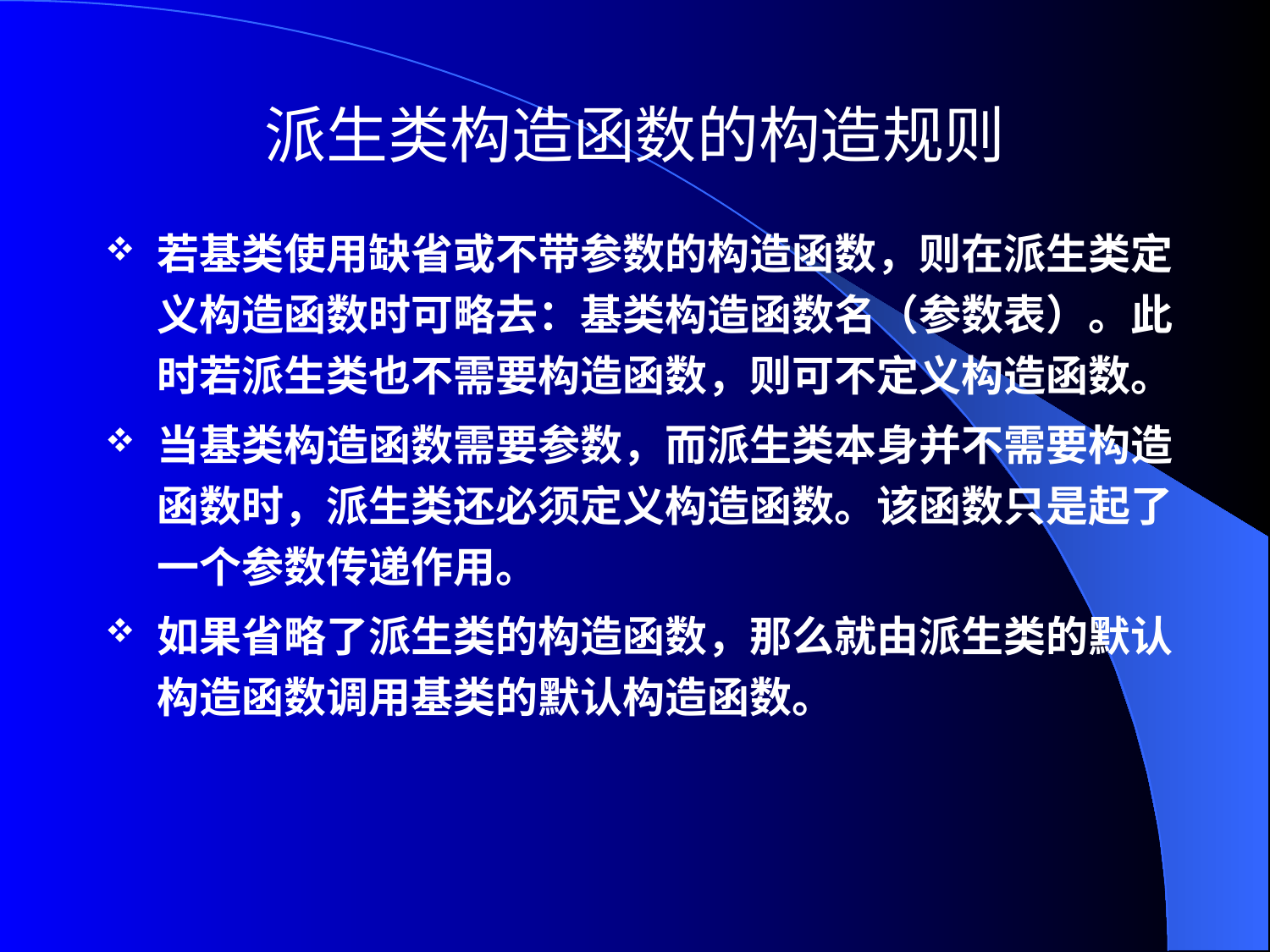

# 派生类构造函数的构造规则
若基类使用缺省或不带参数的构造函数，则在派生类定义构造函数时可略去：基类构造函数名（参数表）。此时若派生类也不需要构造函数，则可不定义构造函数。
当基类构造函数需要参数，而派生类本身并不需要构造函数时，派生类还必须定义构造函数。该函数只是起了一个参数传递作用。
如果省略了派生类的构造函数，那么就由派生类的默认构造函数调用基类的默认构造函数。